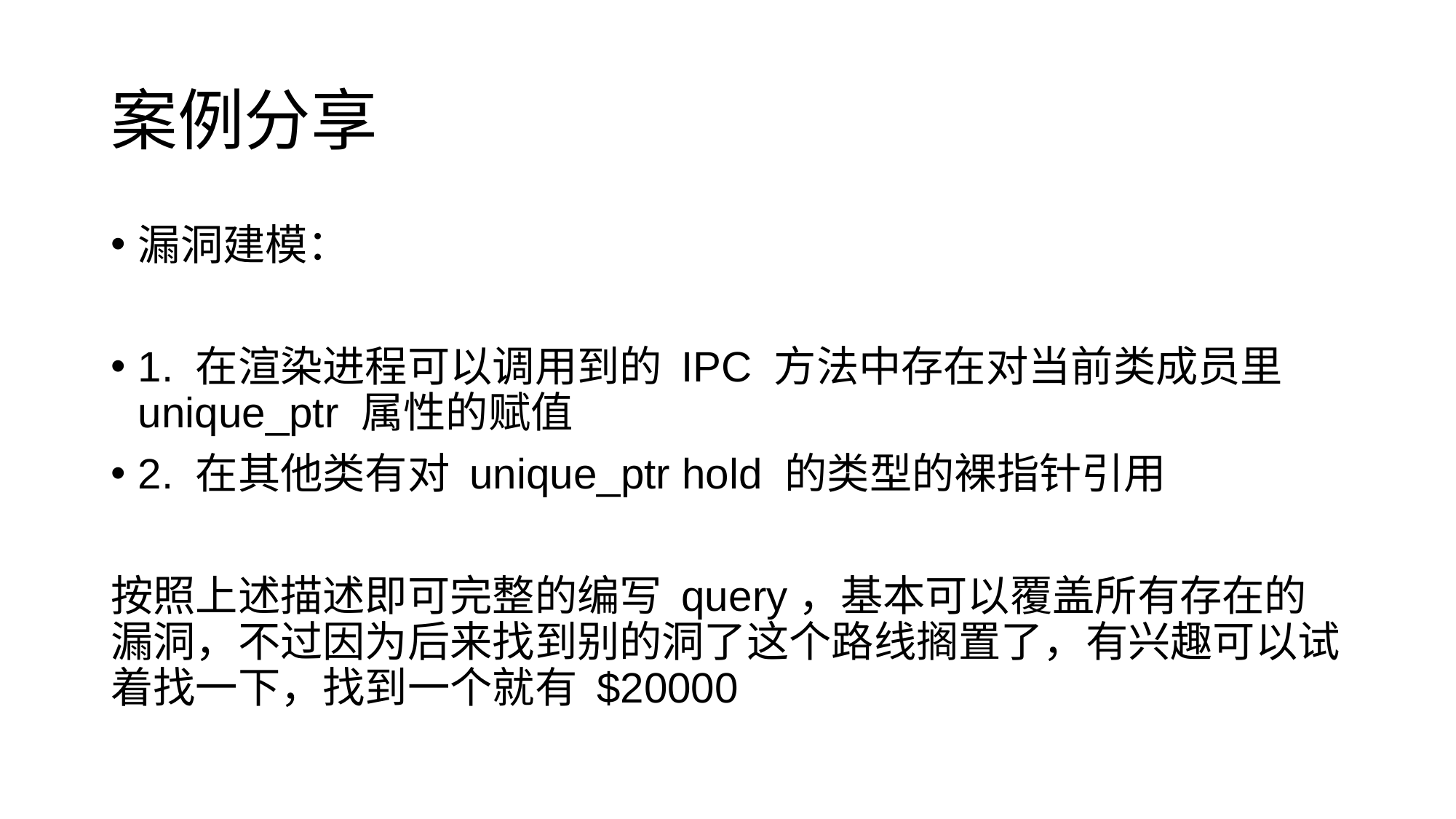

# 案例分享
漏洞建模：

1. 在渲染进程可以调用到的 IPC 方法中存在对当前类成员里 unique_ptr 属性的赋值
2. 在其他类有对 unique_ptr hold 的类型的裸指针引用

按照上述描述即可完整的编写 query，基本可以覆盖所有存在的漏洞，不过因为后来找到别的洞了这个路线搁置了，有兴趣可以试着找一下，找到一个就有 $20000